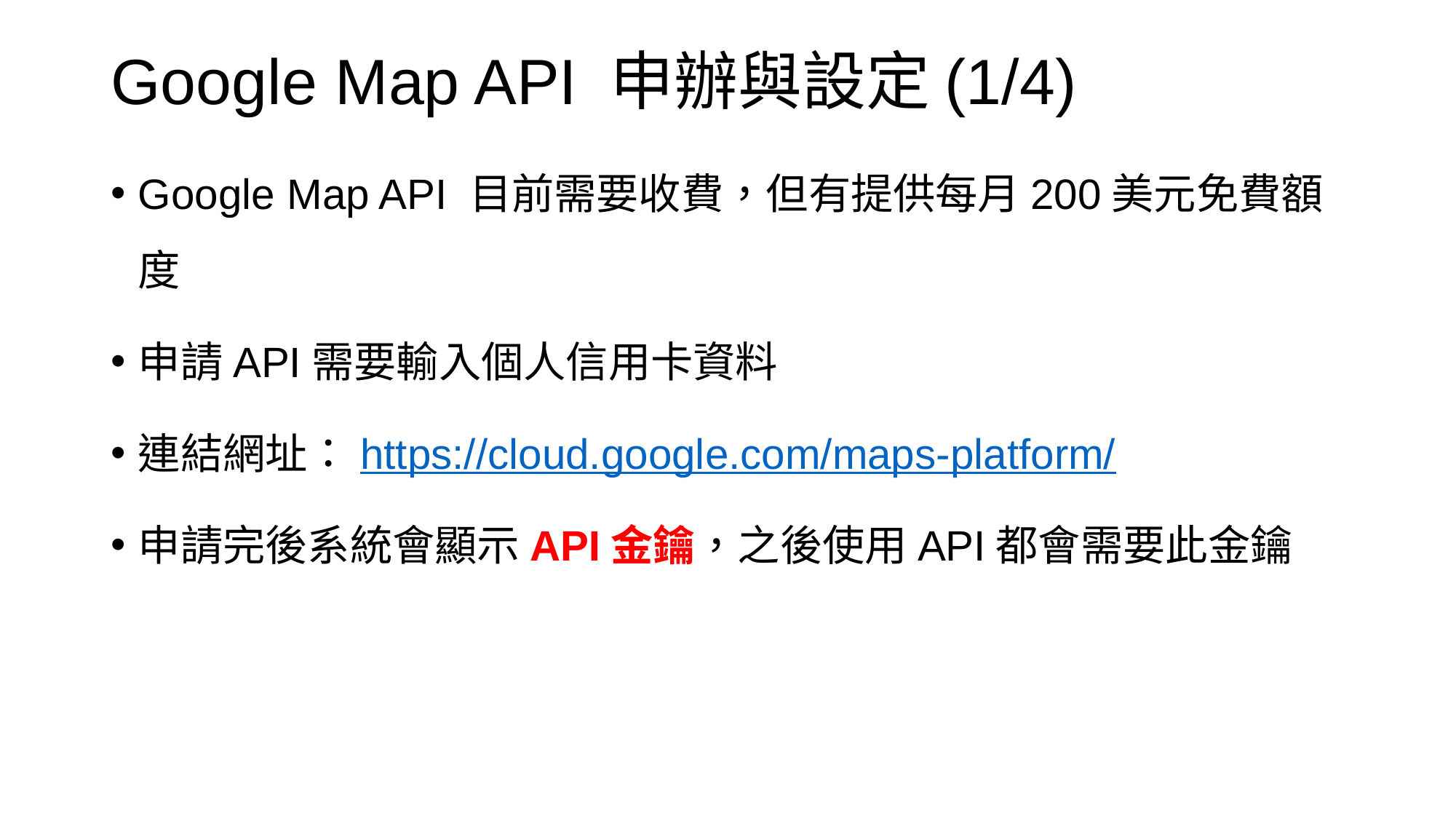

# Google Map API 申辦與設定(1/4)
Google Map API 目前需要收費，但有提供每月200美元免費額度
申請API需要輸入個人信用卡資料
連結網址：https://cloud.google.com/maps-platform/
申請完後系統會顯示API金鑰，之後使用API都會需要此金鑰